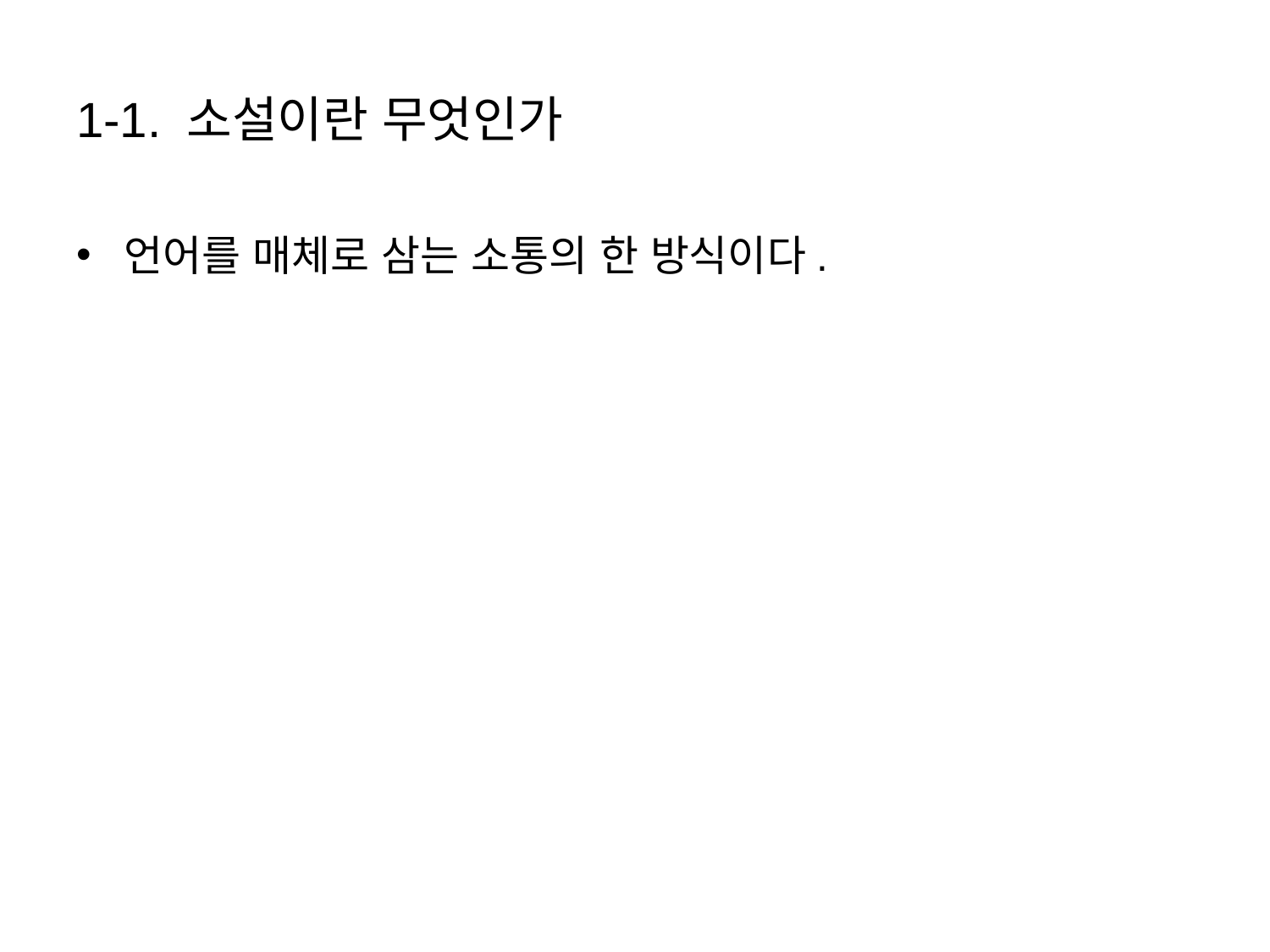

# 1-1. 소설이란 무엇인가
언어를 매체로 삼는 소통의 한 방식이다.